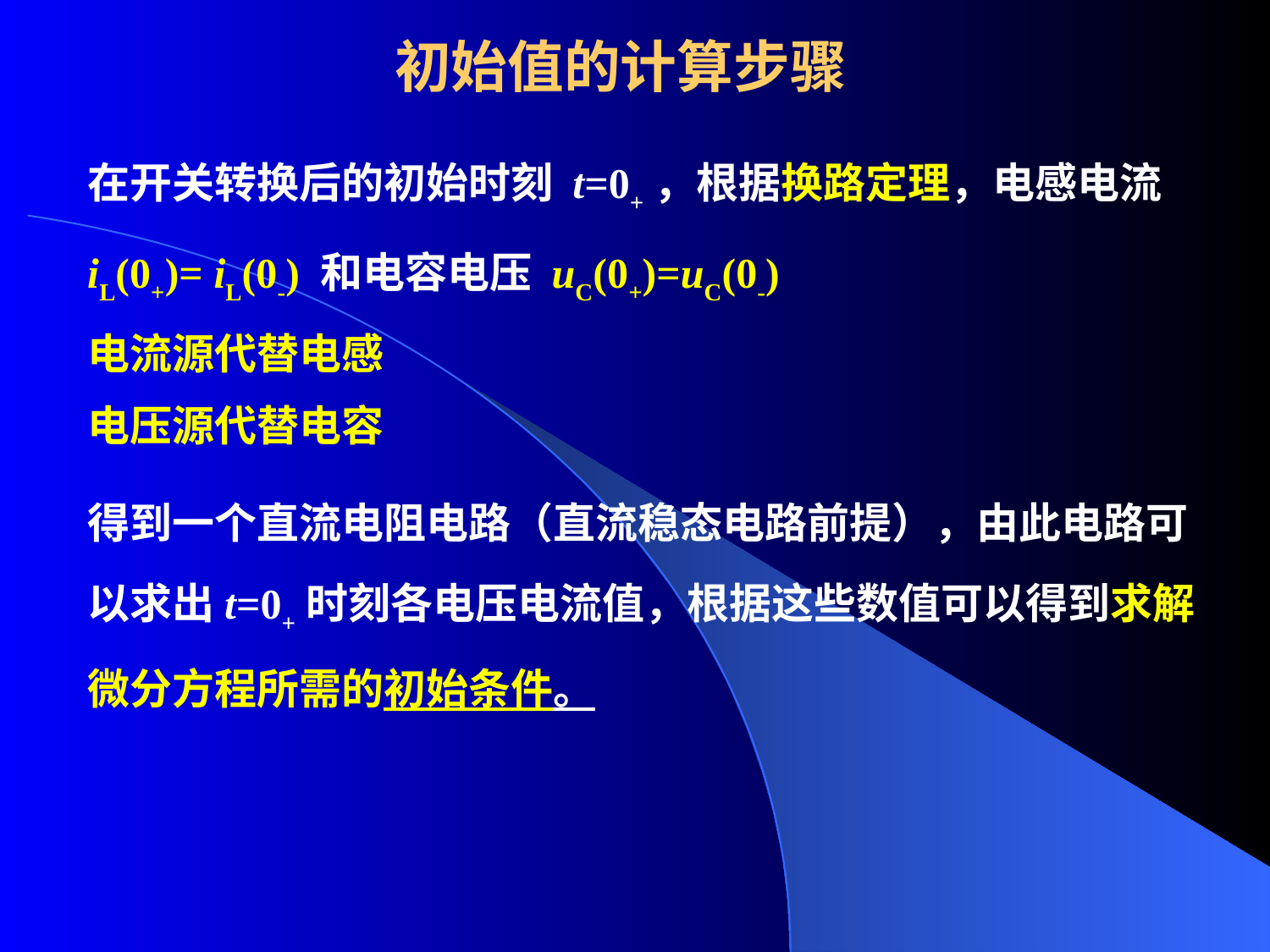

初始值的计算步骤
在开关转换后的初始时刻 t=0+，根据换路定理，电感电流 iL(0+)= iL(0-) 和电容电压 uC(0+)=uC(0-)
电流源代替电感
电压源代替电容
得到一个直流电阻电路（直流稳态电路前提），由此电路可以求出t=0+时刻各电压电流值，根据这些数值可以得到求解微分方程所需的初始条件。